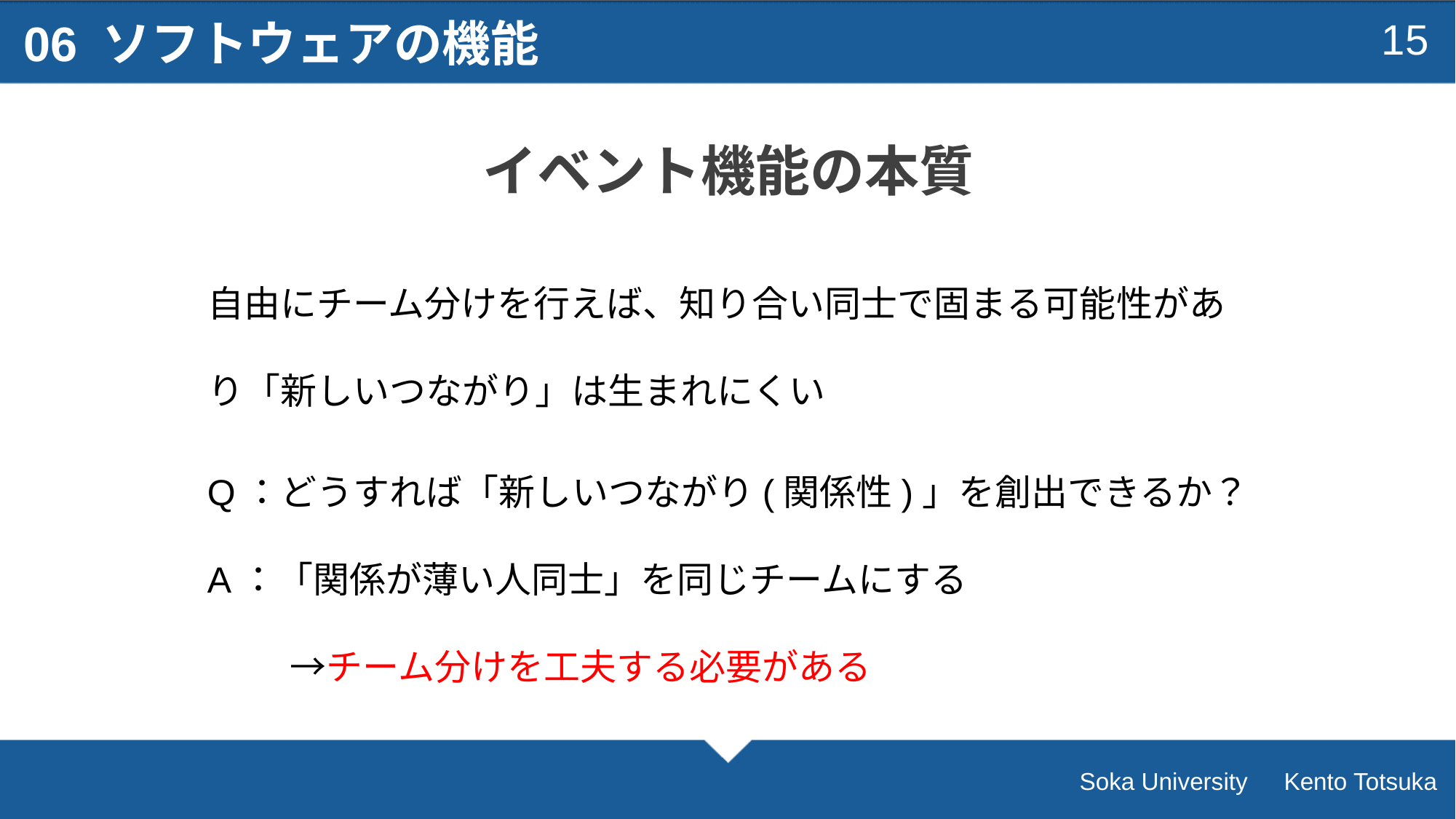

06 ソフトウェアの機能
15
イベント機能の本質
自由にチーム分けを行えば、知り合い同士で固まる可能性があり「新しいつながり」は生まれにくい
Q：どうすれば「新しいつながり(関係性)」を創出できるか？
A：「関係が薄い人同士」を同じチームにする
　　→チーム分けを工夫する必要がある
Soka University　Kento Totsuka